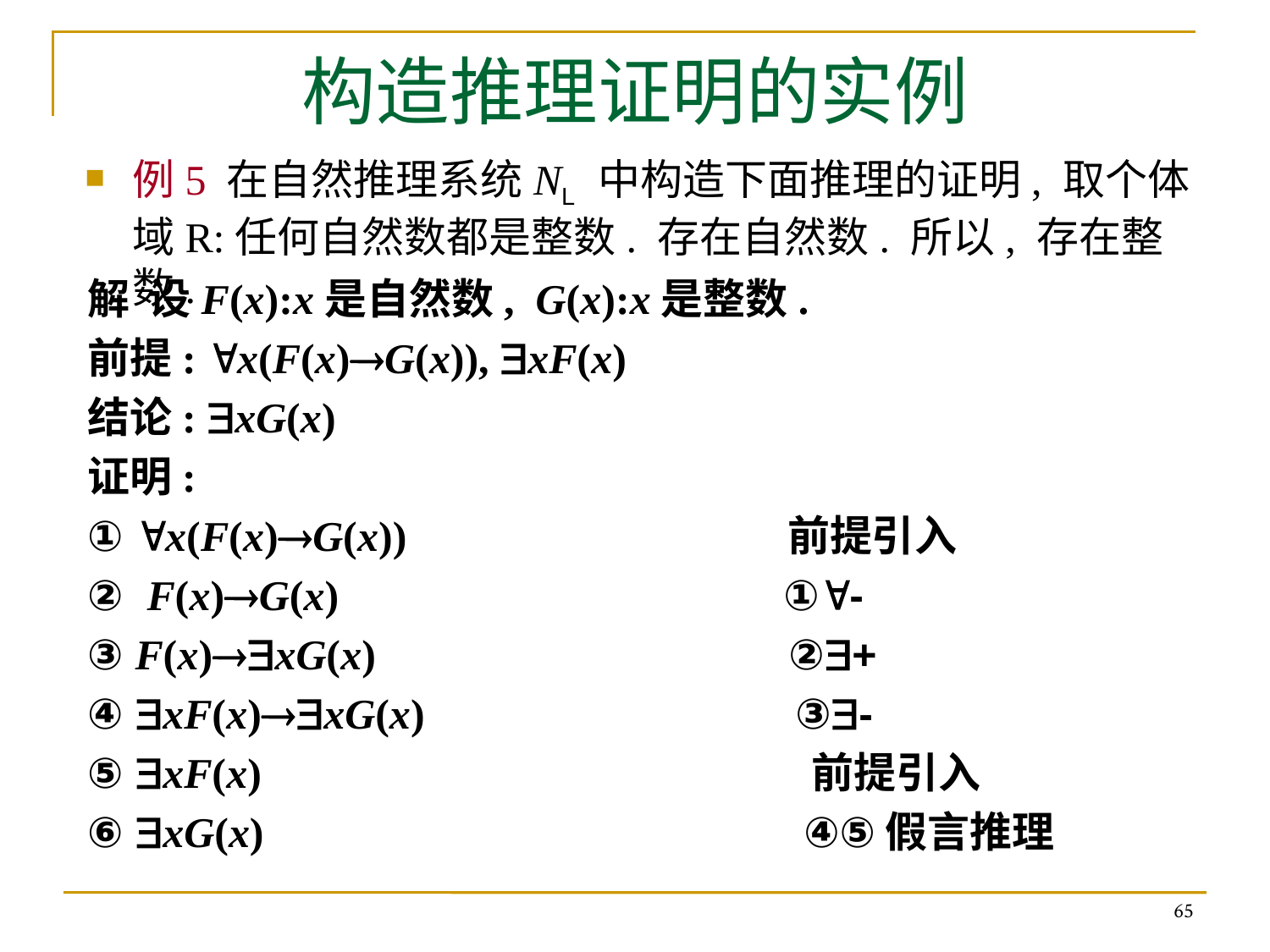

# 构造推理证明的实例
例5 在自然推理系统NL  中构造下面推理的证明, 取个体域R:任何自然数都是整数. 存在自然数. 所以, 存在整数.
解  设F(x):x是自然数,  G(x):x是整数.
前提: ∀x(F(x)→G(x)), ∃xF(x)
结论: ∃xG(x)
证明:
① ∀x(F(x)→G(x))                                   前提引入
②  F(x)→G(x)                                          ①∀-
③ F(x)→∃xG(x)                                       ②∃+
④ ∃xF(x)→∃xG(x)                                   ③∃-
⑤ ∃xF(x)                                                   前提引入
⑥ ∃xG(x)                                                   ④⑤假言推理
65